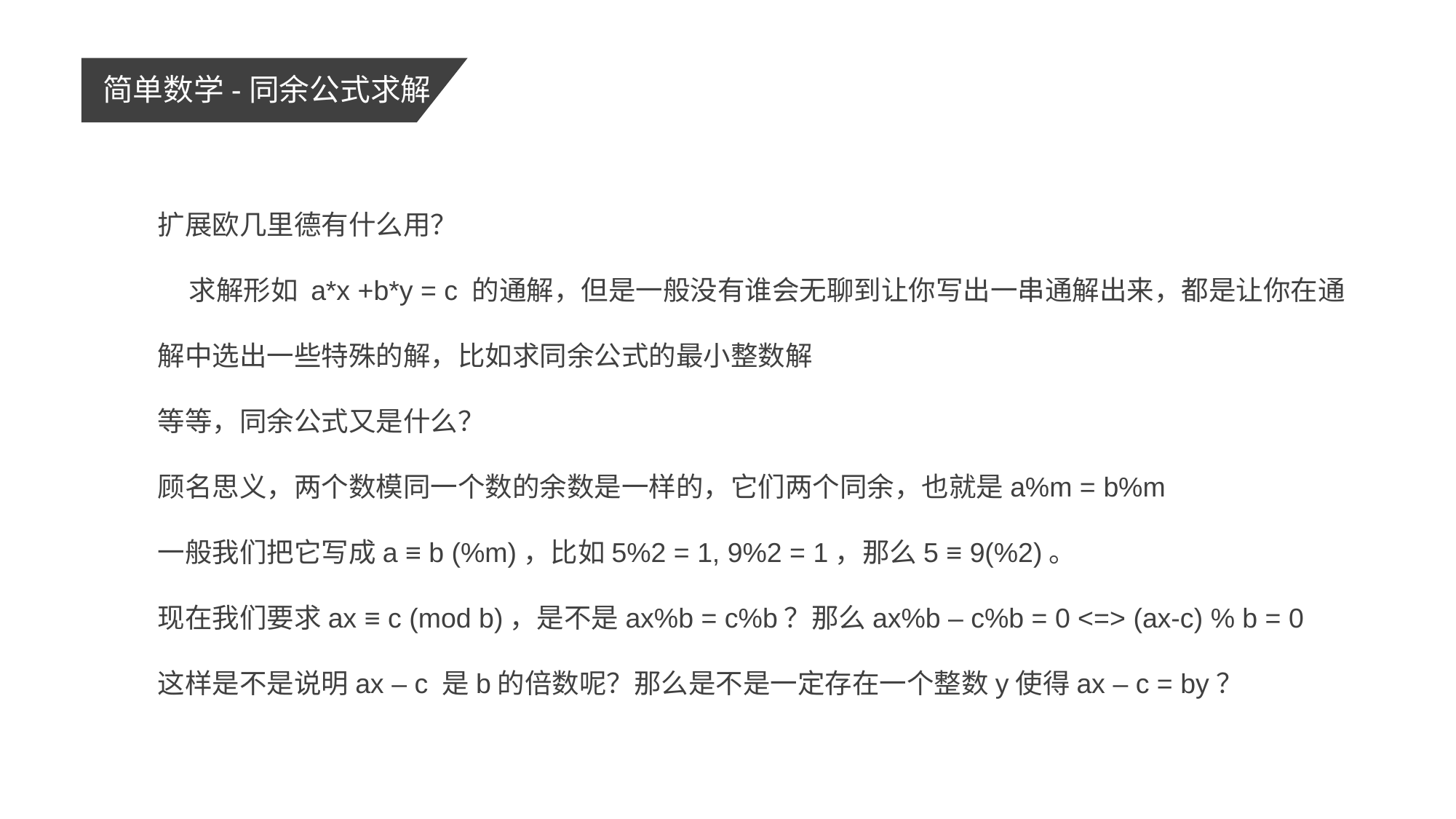

简单数学-同余公式求解

扩展欧几里德有什么用？
    求解形如 a*x +b*y = c 的通解，但是一般没有谁会无聊到让你写出一串通解出来，都是让你在通解中选出一些特殊的解，比如求同余公式的最小整数解
等等，同余公式又是什么？
顾名思义，两个数模同一个数的余数是一样的，它们两个同余，也就是a%m = b%m
一般我们把它写成a ≡ b (%m)，比如5%2 = 1, 9%2 = 1，那么5 ≡ 9(%2)。
现在我们要求ax ≡ c (mod b)，是不是ax%b = c%b？那么ax%b – c%b = 0 <=> (ax-c) % b = 0
这样是不是说明ax – c 是b的倍数呢？那么是不是一定存在一个整数y使得ax – c = by？